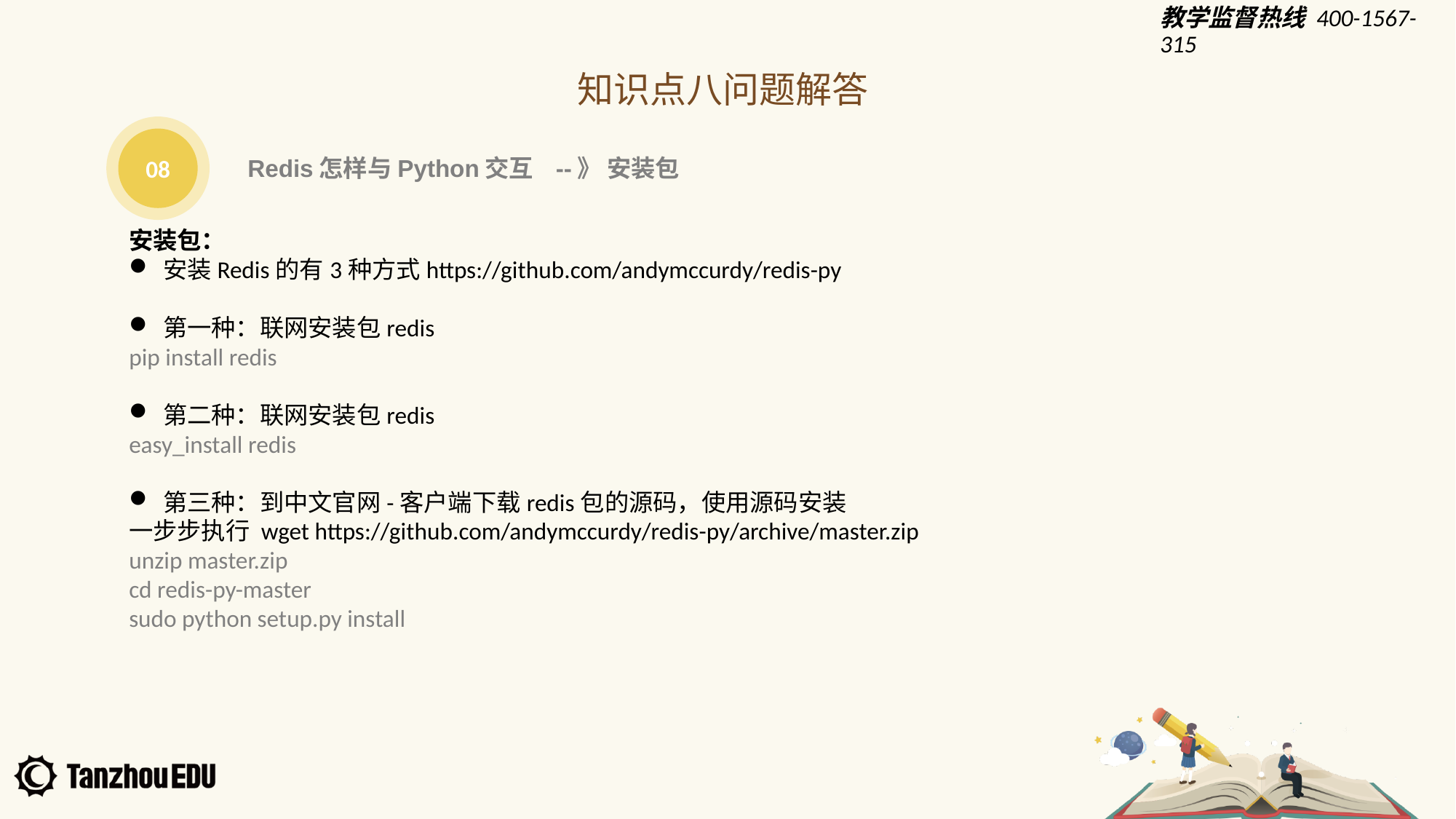

知识点八问题解答

08
Redis怎样与Python交互   --》 安装包
安装包：
安装Redis的有3种方式https://github.com/andymccurdy/redis-py

第一种：联⽹安装包redis
pip install redis

第二种：联⽹安装包redis
easy_install redis

第三种：到中⽂官⽹-客户端下载redis包的源码，使⽤源码安装
一步步执行 wget https://github.com/andymccurdy/redis-py/archive/master.zip
unzip master.zip
cd redis-py-master
sudo python setup.py install